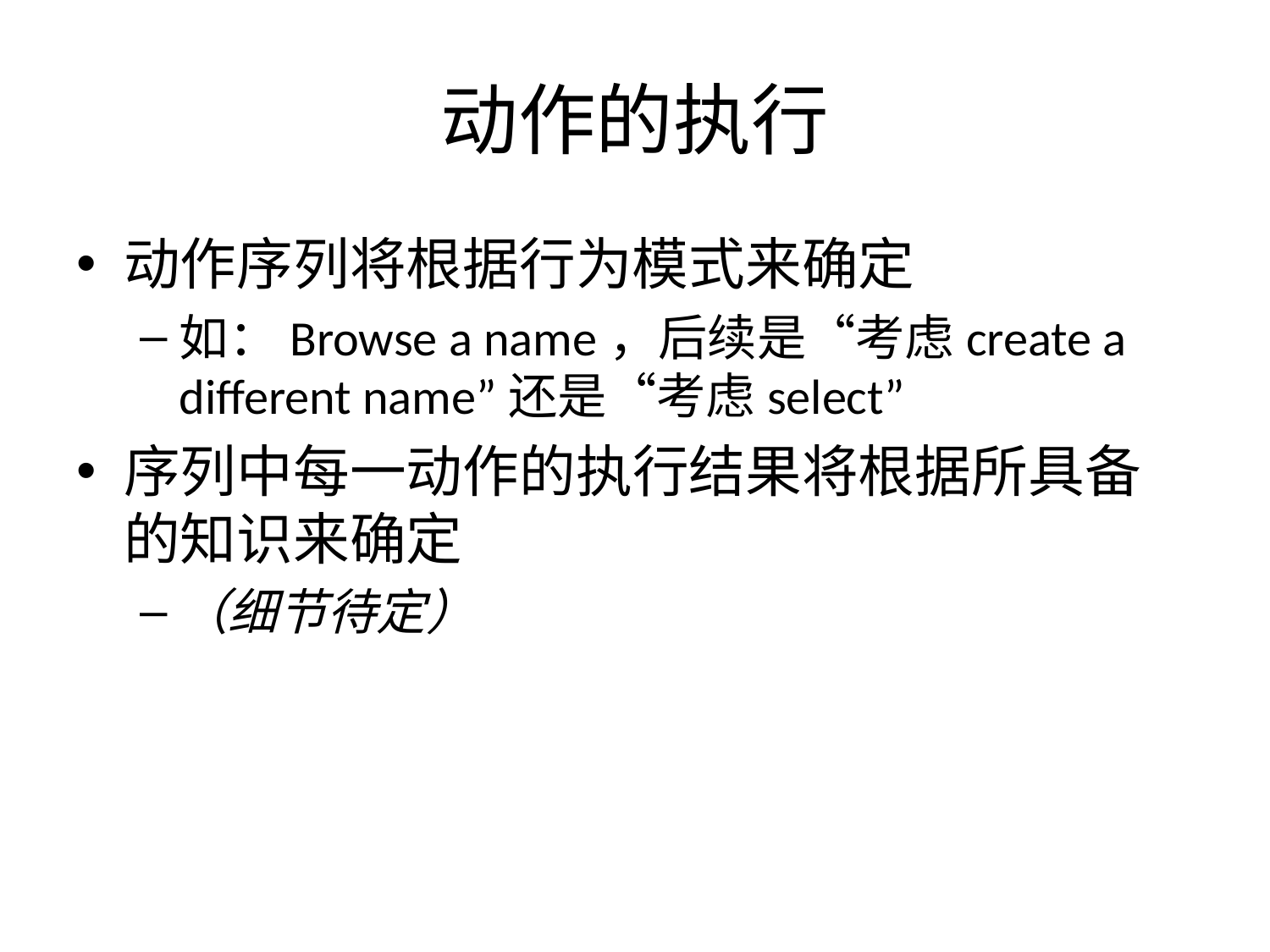

# 动作的执行
动作序列将根据行为模式来确定
如：Browse a name，后续是“考虑create a different name”还是“考虑select”
序列中每一动作的执行结果将根据所具备的知识来确定
（细节待定）